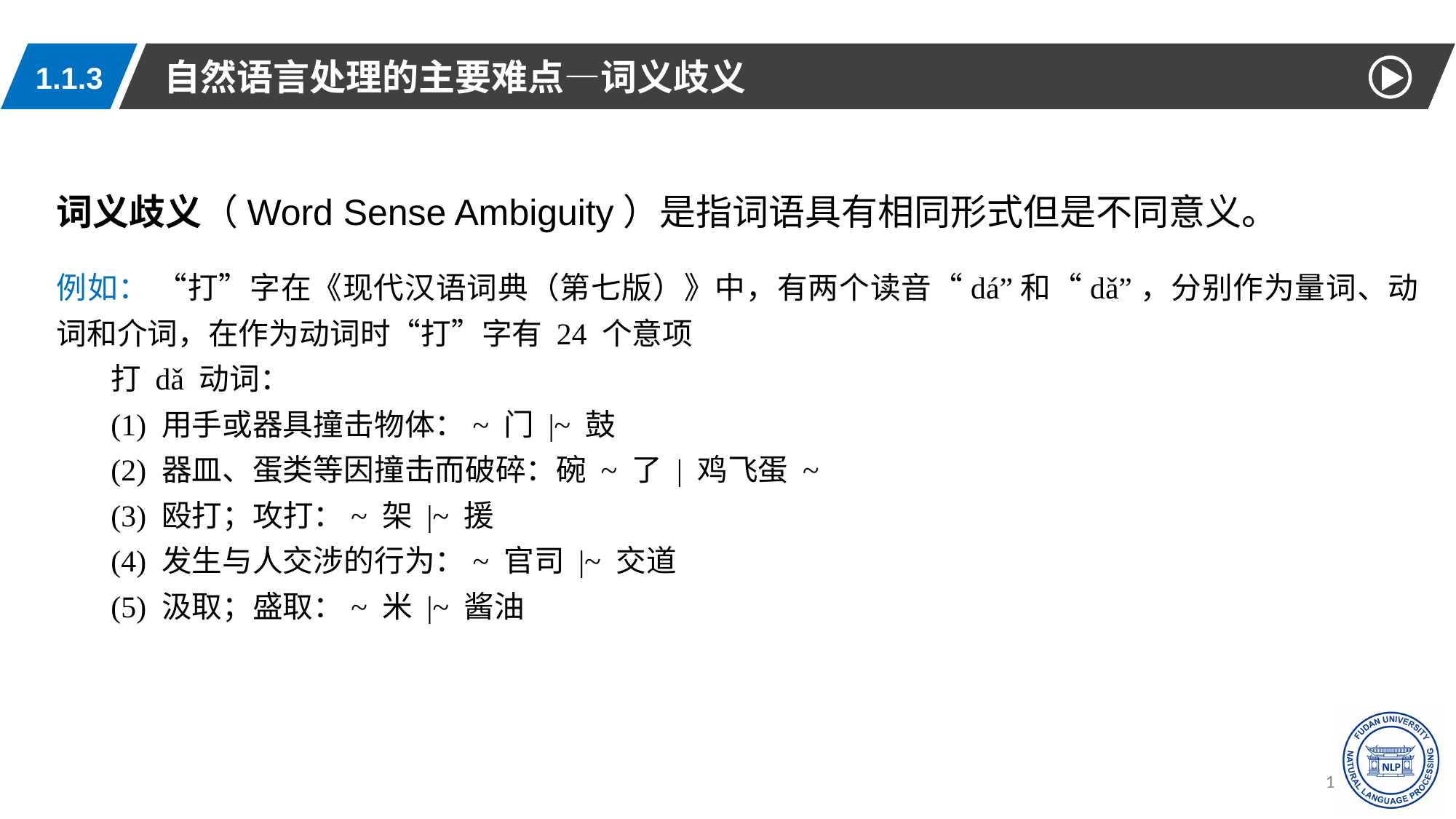

自然语言处理的主要难点—词义歧义
1.1.3

词义歧义（Word Sense Ambiguity）是指词语具有相同形式但是不同意义。
例如： “打”字在《现代汉语词典（第七版）》中，有两个读音“dá”和“dǎ”，分别作为量词、动词和介词，在作为动词时“打”字有 24 个意项
打 dǎ 动词：
(1) 用手或器具撞击物体：~ 门 |~ 鼓
(2) 器皿、蛋类等因撞击而破碎：碗 ~ 了 | 鸡飞蛋 ~
(3) 殴打；攻打：~ 架 |~ 援
(4) 发生与人交涉的行为：~ 官司 |~ 交道
(5) 汲取；盛取：~ 米 |~ 酱油
18